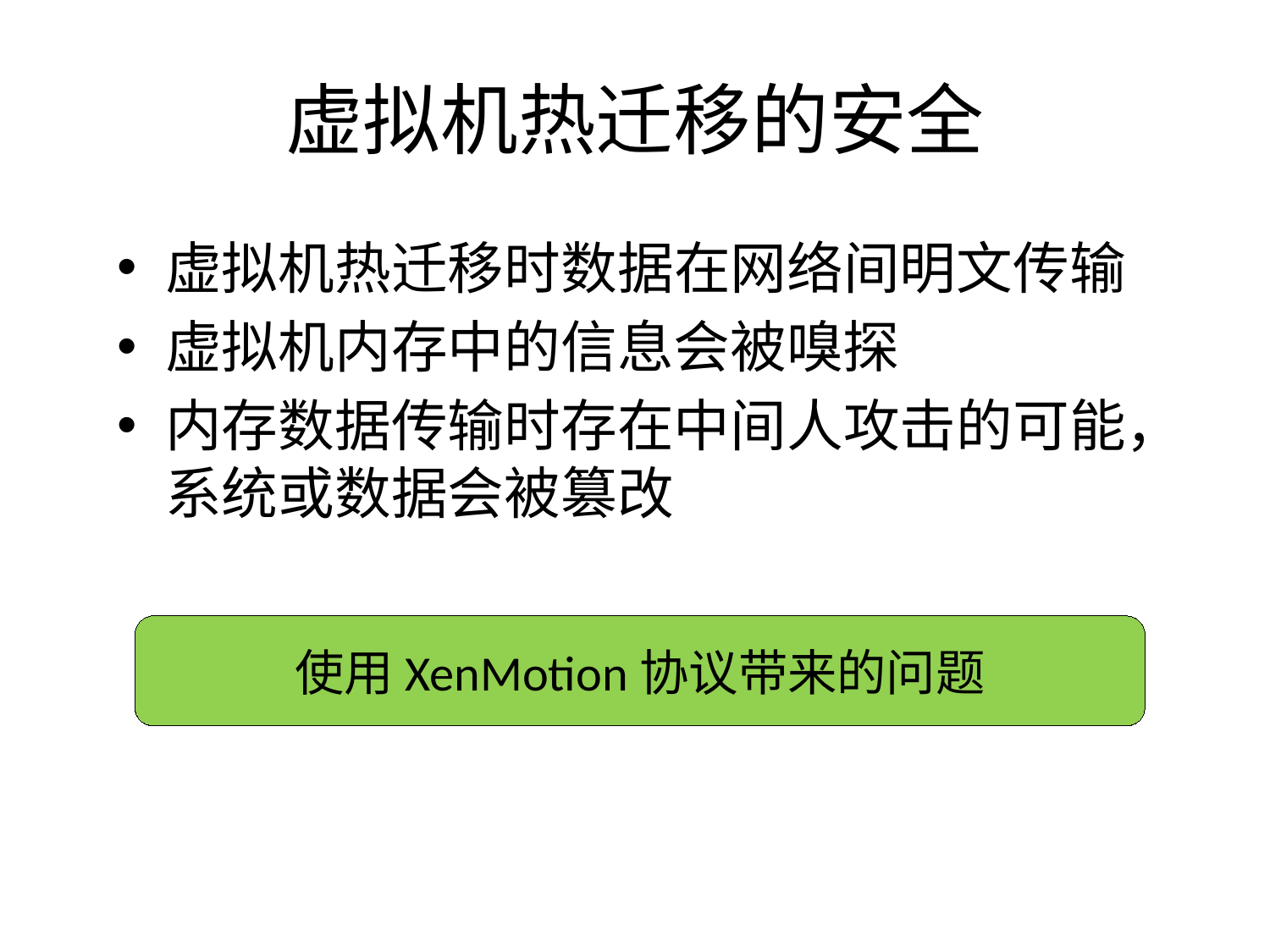

# 虚拟机热迁移的安全
虚拟机热迁移时数据在网络间明文传输
虚拟机内存中的信息会被嗅探
内存数据传输时存在中间人攻击的可能，系统或数据会被篡改
使用XenMotion协议带来的问题